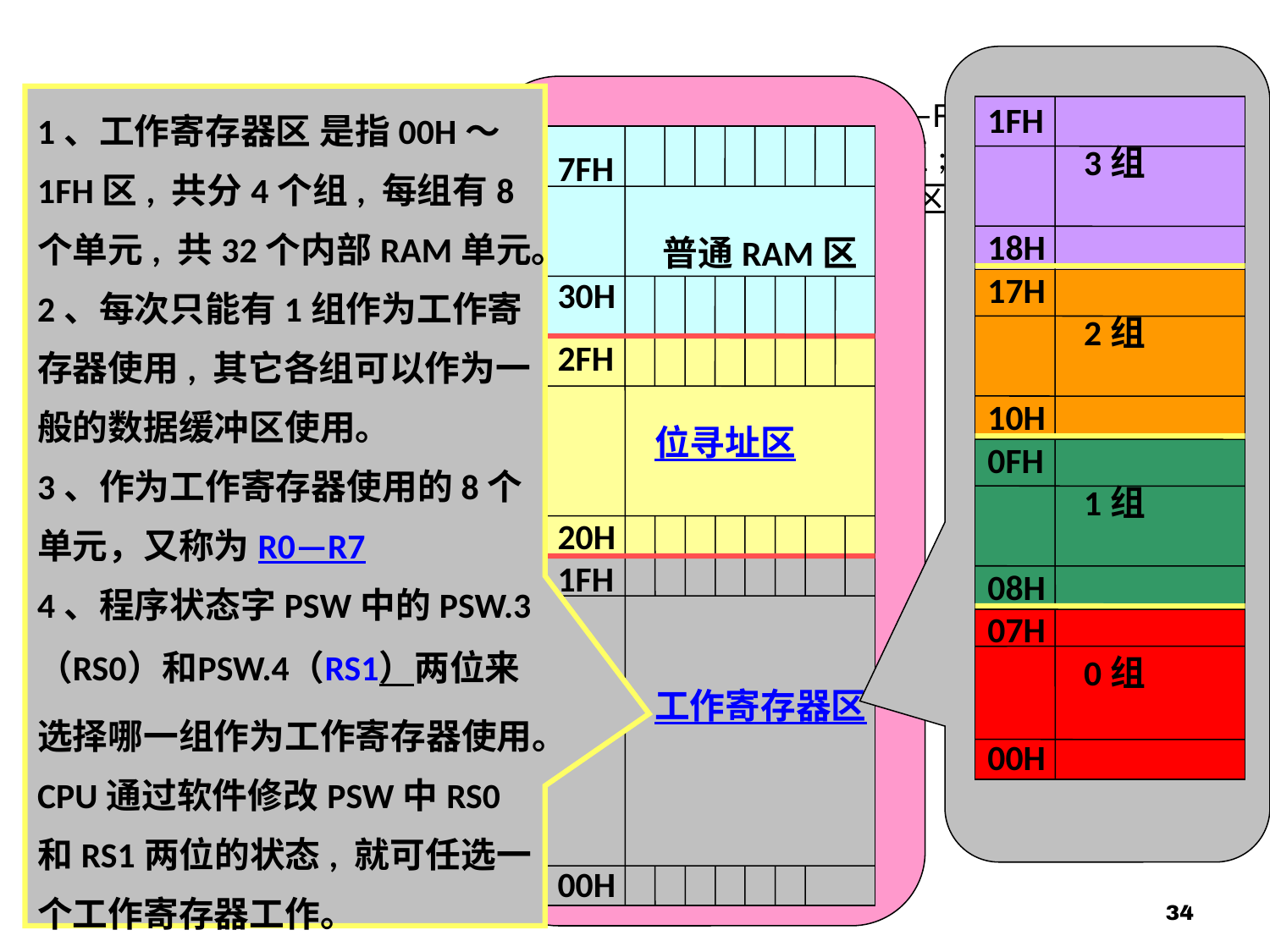

1、工作寄存器区 是指00H～1FH区, 共分4个组, 每组有8个单元, 共32个内部RAM单元。
2、每次只能有1组作为工作寄存器使用, 其它各组可以作为一般的数据缓冲区使用。
3、作为工作寄存器使用的8个单元，又称为R0—R7
4、程序状态字PSW中的PSW.3（RS0）和PSW.4（RS1）两位来选择哪一组作为工作寄存器使用。CPU通过软件修改PSW中RS0和RS1两位的状态, 就可任选一个工作寄存器工作。

       89C51内有256B的RAM单元，其地址范围为00H—FFH，分为两大部分: 低 128 字节（00H~7FH）为真正的RAM区;
                 高 128 字节（80H~FFH）为特殊功能寄存器区SFR。

1FH
            3组

18H

7FH

            普通RAM区
30H

FFH

                 SFR区

80H

17H
            2组

10H

2FH

           位寻址区

20H

0FH
            1组

08H

7FH

           真正RAM区

00H

1FH

           工作寄存器区

00H

07H
            0组

00H

MCS-51 单片机片内RAM的配置图

34